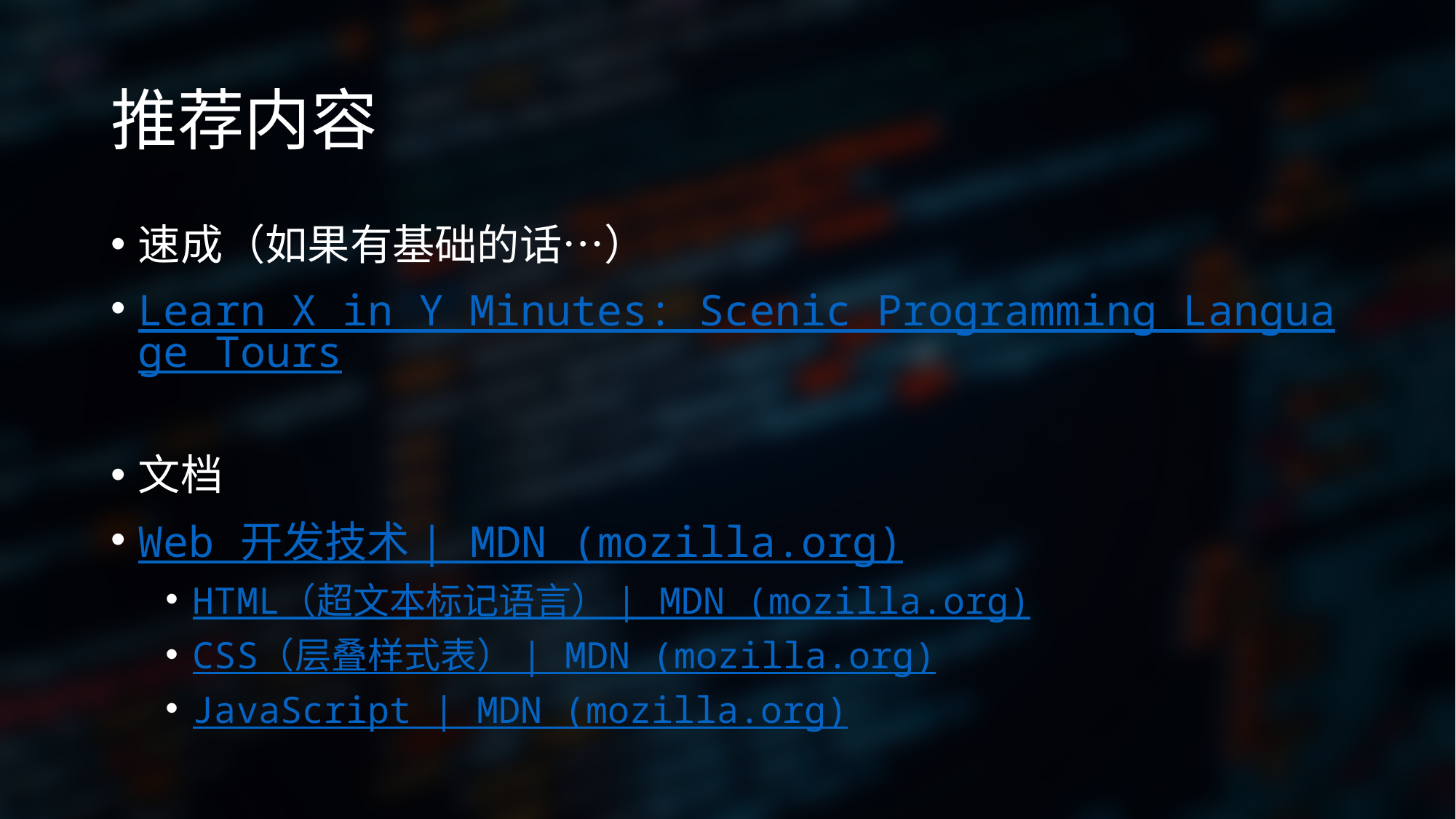

# 推荐内容
速成（如果有基础的话…）
Learn X in Y Minutes: Scenic Programming Language Tours

文档
Web 开发技术 | MDN (mozilla.org)
HTML（超文本标记语言） | MDN (mozilla.org)
CSS（层叠样式表） | MDN (mozilla.org)
JavaScript | MDN (mozilla.org)